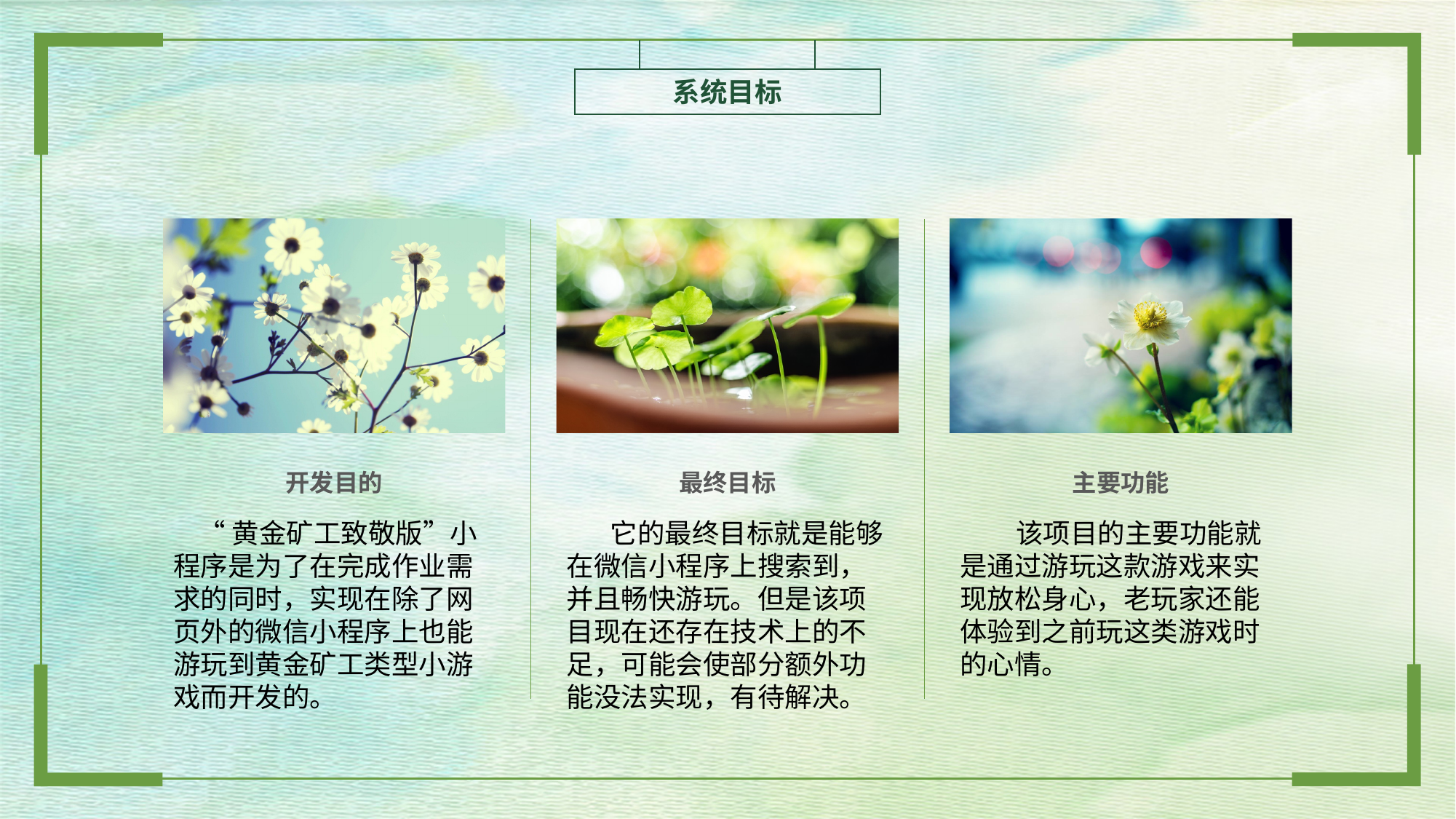

系统目标

开发目的
最终目标
主要功能
    “黄金矿工致敬版”小程序是为了在完成作业需求的同时，实现在除了网页外的微信小程序上也能游玩到黄金矿工类型小游戏而开发的。
      它的最终目标就是能够在微信小程序上搜索到，并且畅快游玩。但是该项目现在还存在技术上的不足，可能会使部分额外功能没法实现，有待解决。
        该项目的主要功能就是通过游玩这款游戏来实现放松身心，老玩家还能体验到之前玩这类游戏时的心情。